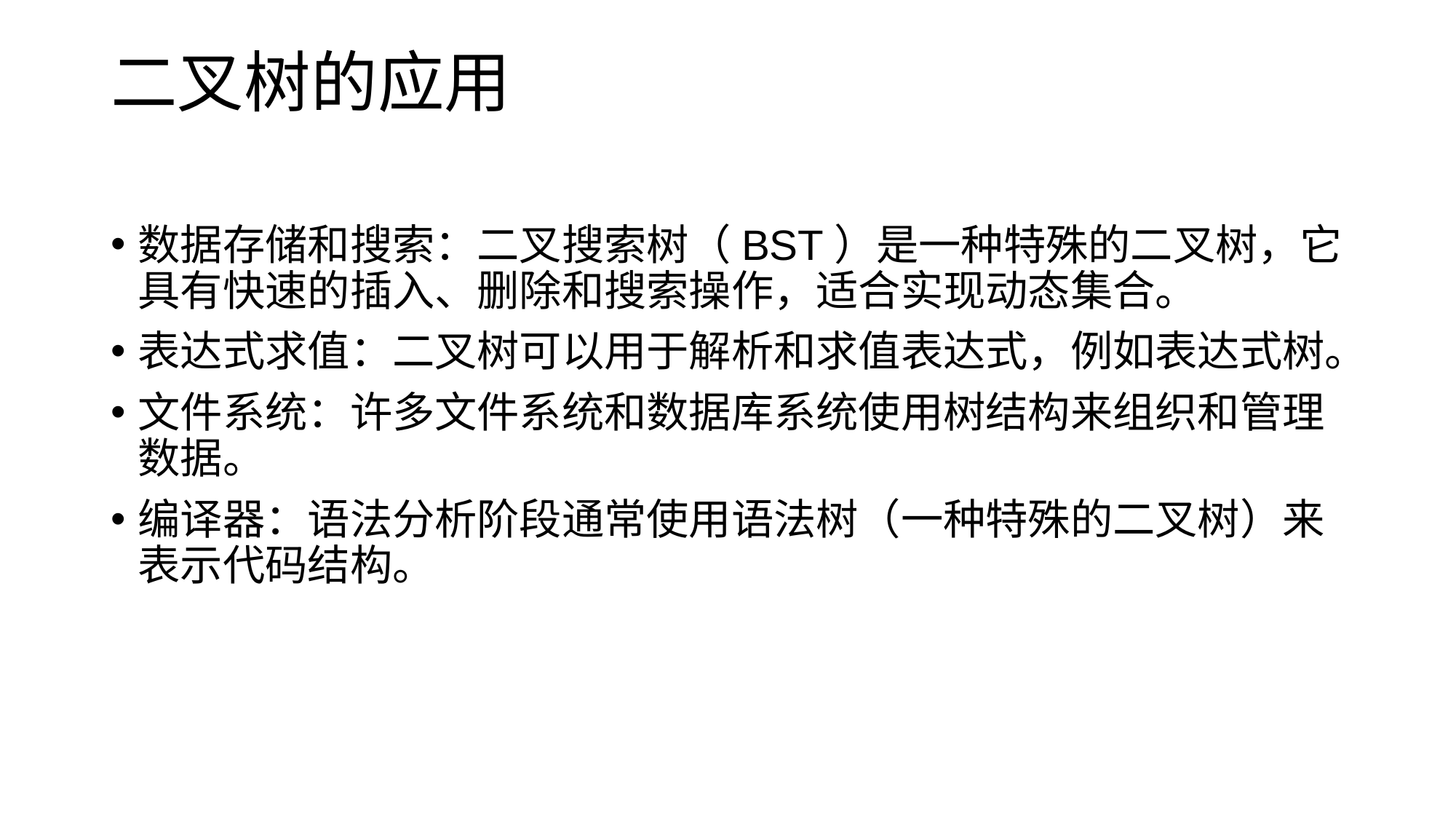

# 二叉树的应用
数据存储和搜索：二叉搜索树（BST）是一种特殊的二叉树，它具有快速的插入、删除和搜索操作，适合实现动态集合。
表达式求值：二叉树可以用于解析和求值表达式，例如表达式树。
文件系统：许多文件系统和数据库系统使用树结构来组织和管理数据。
编译器：语法分析阶段通常使用语法树（一种特殊的二叉树）来表示代码结构。